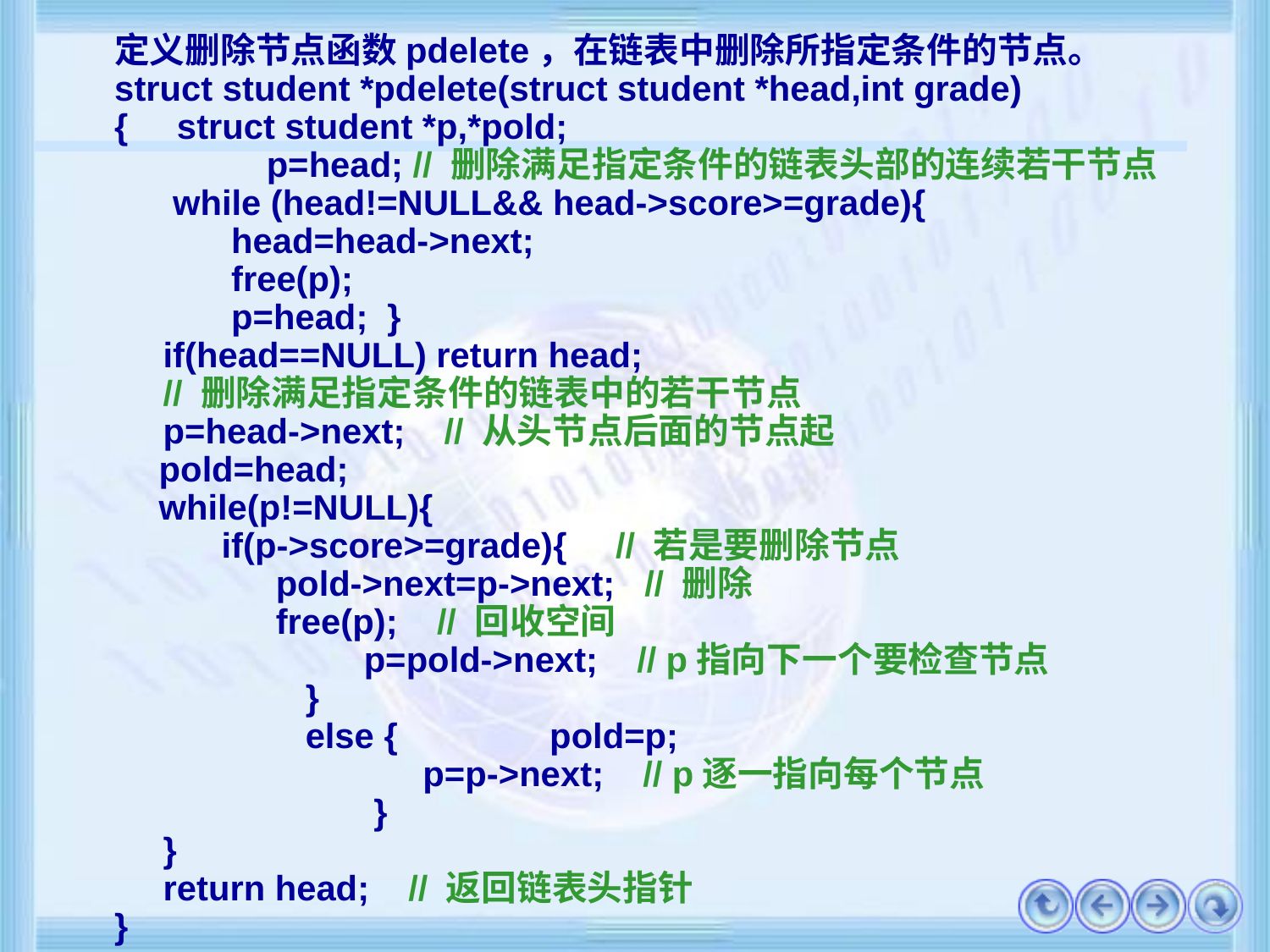

定义删除节点函数pdelete，在链表中删除所指定条件的节点。
struct student *pdelete(struct student *head,int grade)
{     struct student *p,*pold;
	  	p=head; // 删除满足指定条件的链表头部的连续若干节点
      while (head!=NULL&& head->score>=grade){
            head=head->next;
            free(p);
            p=head;  }
     if(head==NULL) return head;
     // 删除满足指定条件的链表中的若干节点
     p=head->next;    // 从头节点后面的节点起
 	  pold=head;
 	  while(p!=NULL){
           if(p->score>=grade){     // 若是要删除节点
	              pold->next=p->next;   // 删除
	              free(p);    // 回收空间
		          p=pold->next;    // p指向下一个要检查节点
		    }
		    else { 	   pold=p;
			   p=p->next;    // p逐一指向每个节点
		           }
     }
     return head;    // 返回链表头指针
}